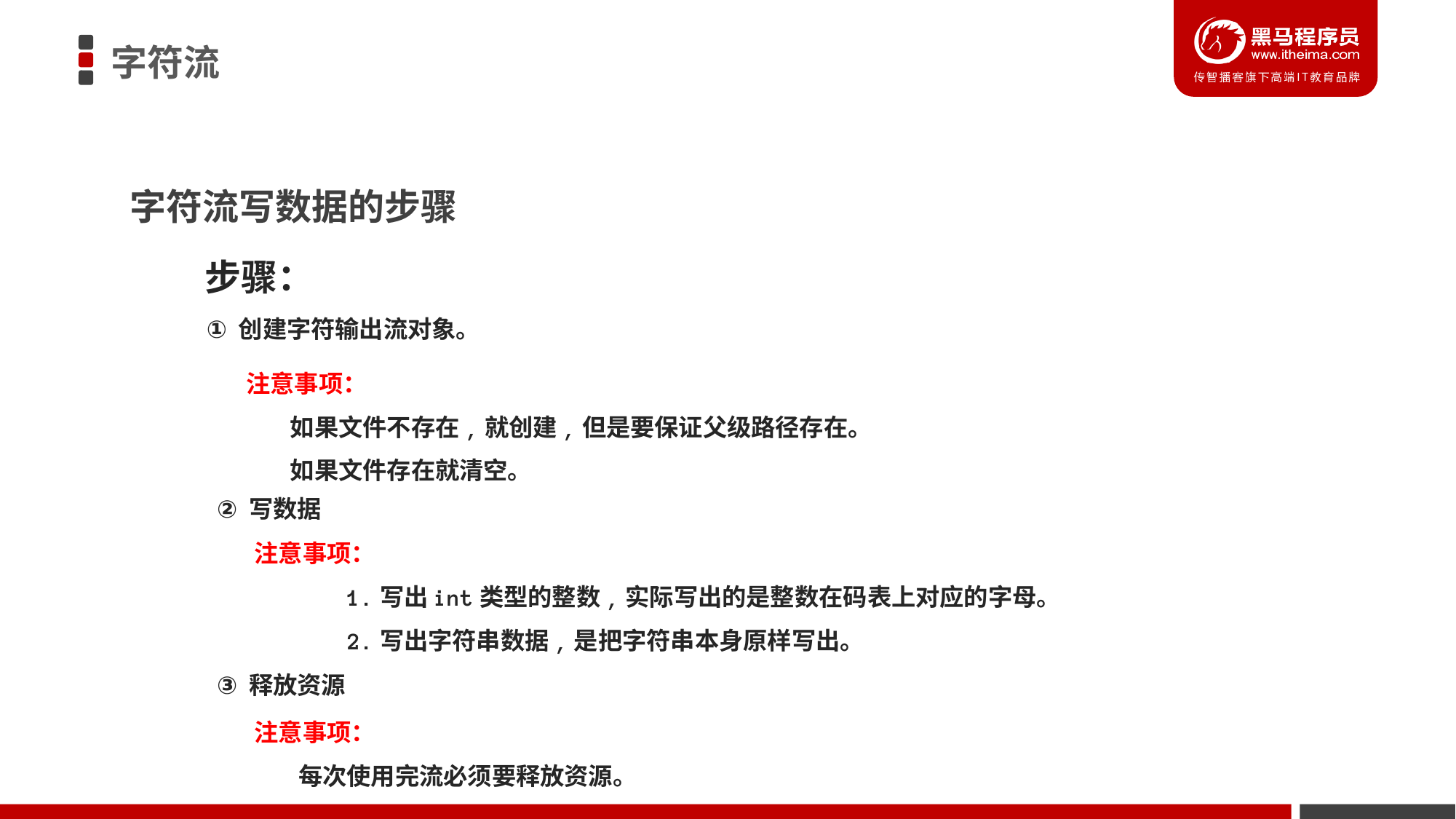

字符流
字符流写数据的步骤
步骤：
创建字符输出流对象。
注意事项：
       如果文件不存在,就创建,但是要保证父级路径存在。
       如果文件存在就清空。
写数据
注意事项：
       1.写出int类型的整数,实际写出的是整数在码表上对应的字母。
       2.写出字符串数据,是把字符串本身原样写出。
释放资源
注意事项：
       每次使用完流必须要释放资源。